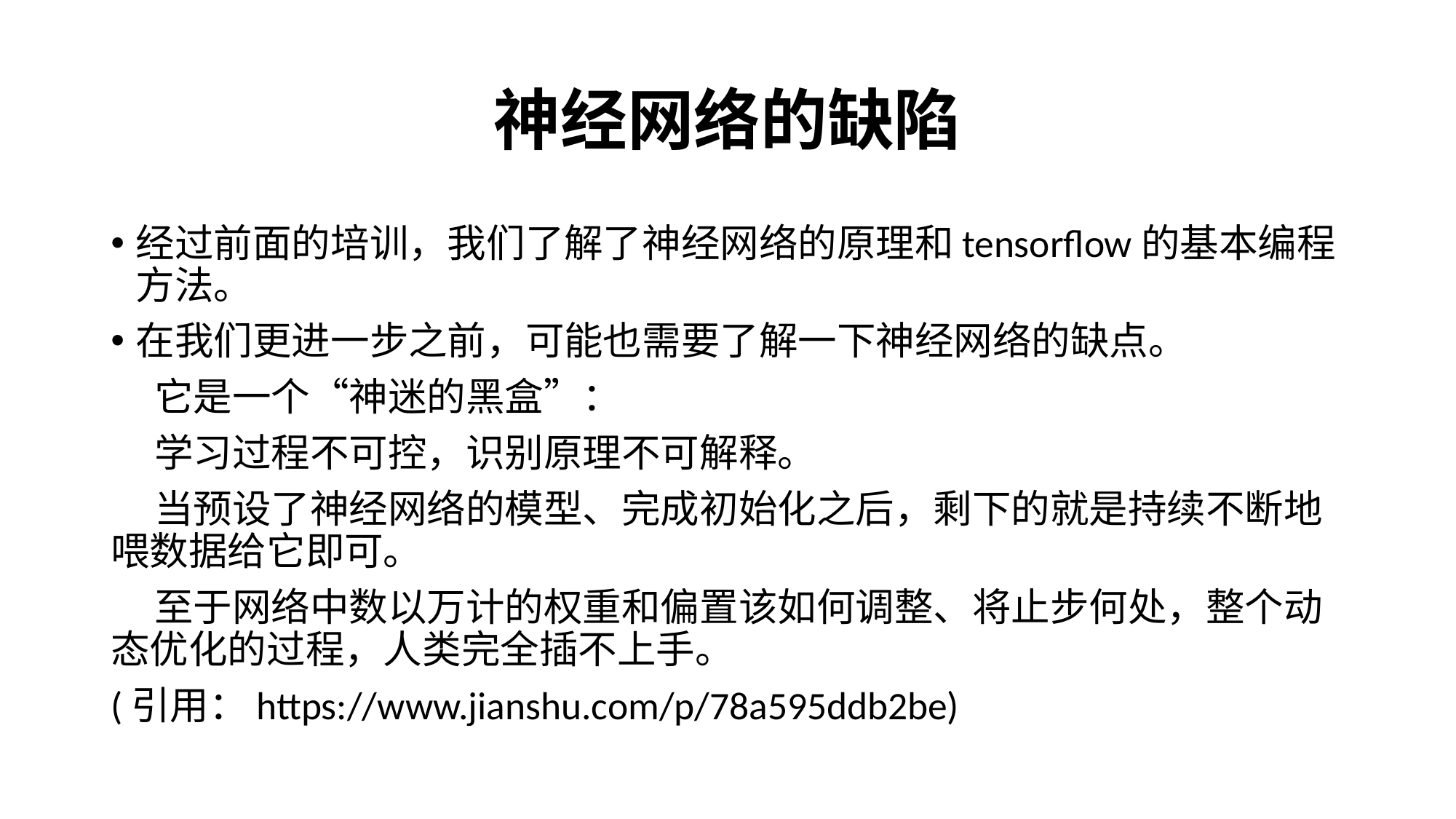

# 神经网络的缺陷
经过前面的培训，我们了解了神经网络的原理和tensorflow的基本编程方法。
在我们更进一步之前，可能也需要了解一下神经网络的缺点。
    它是一个“神迷的黑盒”：
    学习过程不可控，识别原理不可解释。
    当预设了神经网络的模型、完成初始化之后，剩下的就是持续不断地喂数据给它即可。
    至于网络中数以万计的权重和偏置该如何调整、将止步何处，整个动态优化的过程，人类完全插不上手。
(引用：https://www.jianshu.com/p/78a595ddb2be)